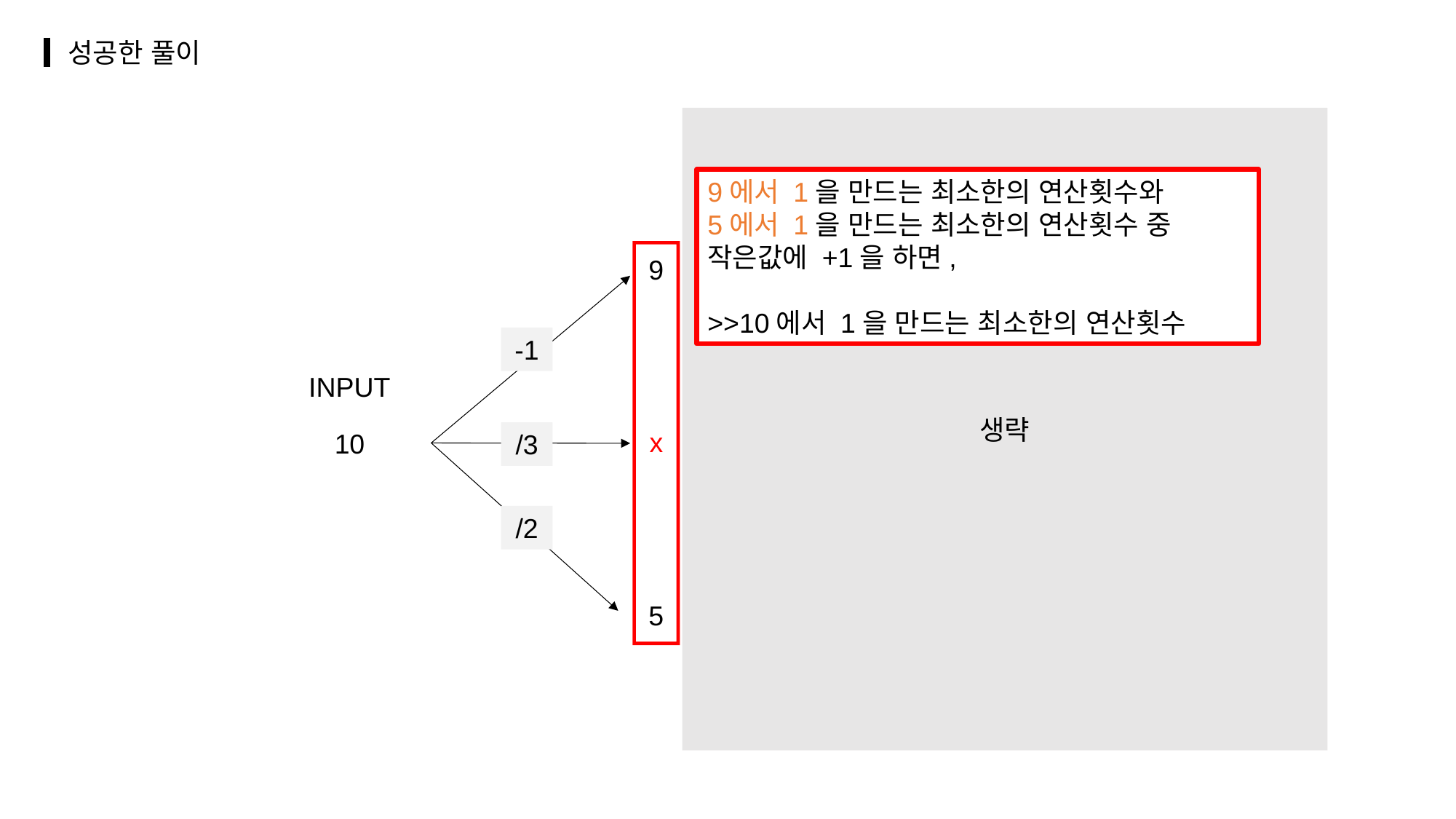

성공한 풀이
medium

bold
9에서 1을 만드는 최소한의 연산횟수와
5에서 1을 만드는 최소한의 연산횟수 중
작은값에 +1을 하면,

>>10에서 1을 만드는 최소한의 연산횟수
extrabold

9
-1
/3
/2

INPUT
10
주제
생략
x
5